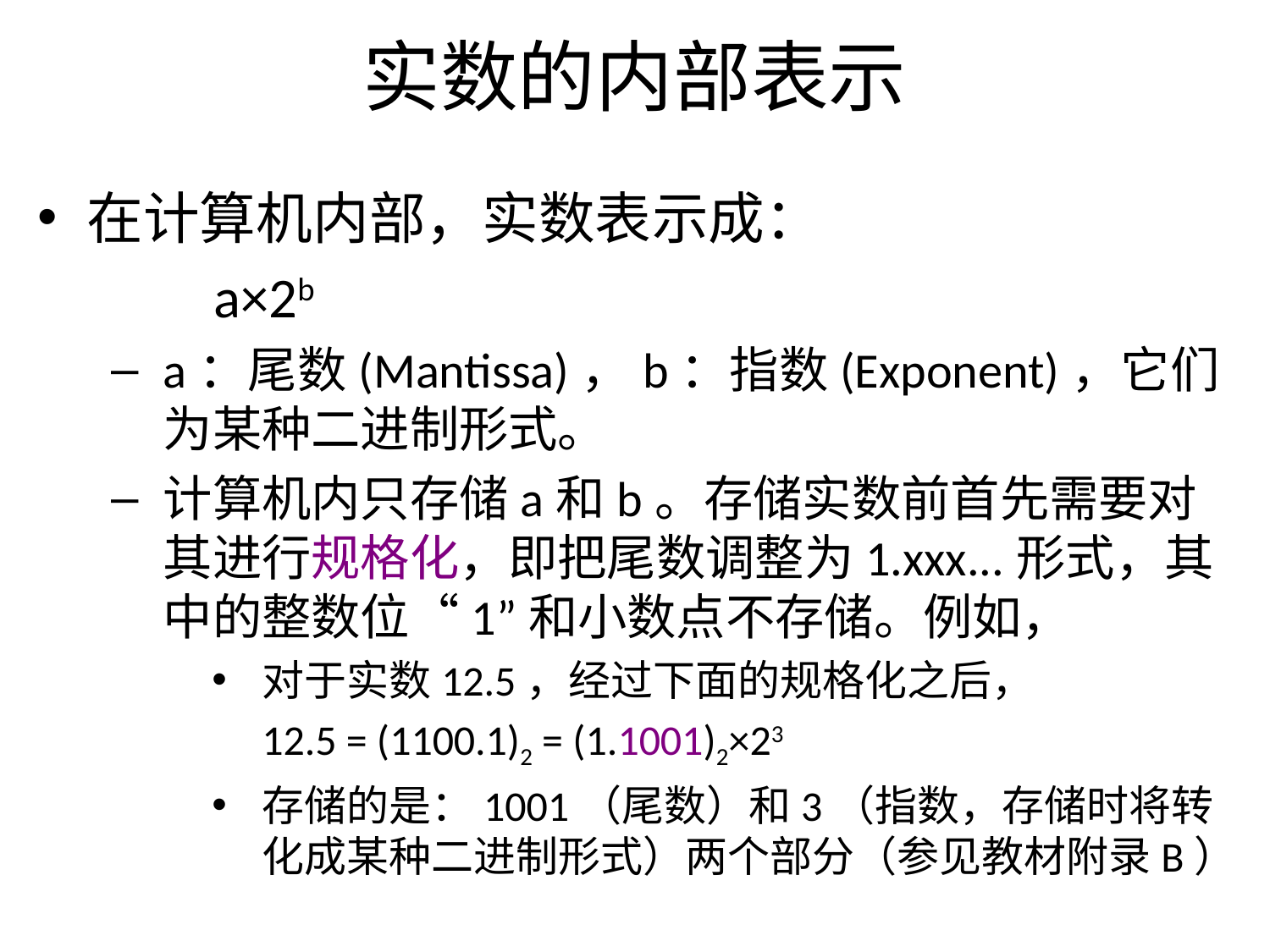

# 实数的内部表示
在计算机内部，实数表示成：
		a×2b
a：尾数(Mantissa)，b：指数(Exponent)，它们为某种二进制形式。
计算机内只存储a和b。存储实数前首先需要对其进行规格化，即把尾数调整为1.xxx...形式，其中的整数位“1”和小数点不存储。例如，
对于实数12.5，经过下面的规格化之后，
	12.5 = (1100.1)2 = (1.1001)2×23
存储的是：1001（尾数）和3（指数，存储时将转化成某种二进制形式）两个部分（参见教材附录B）